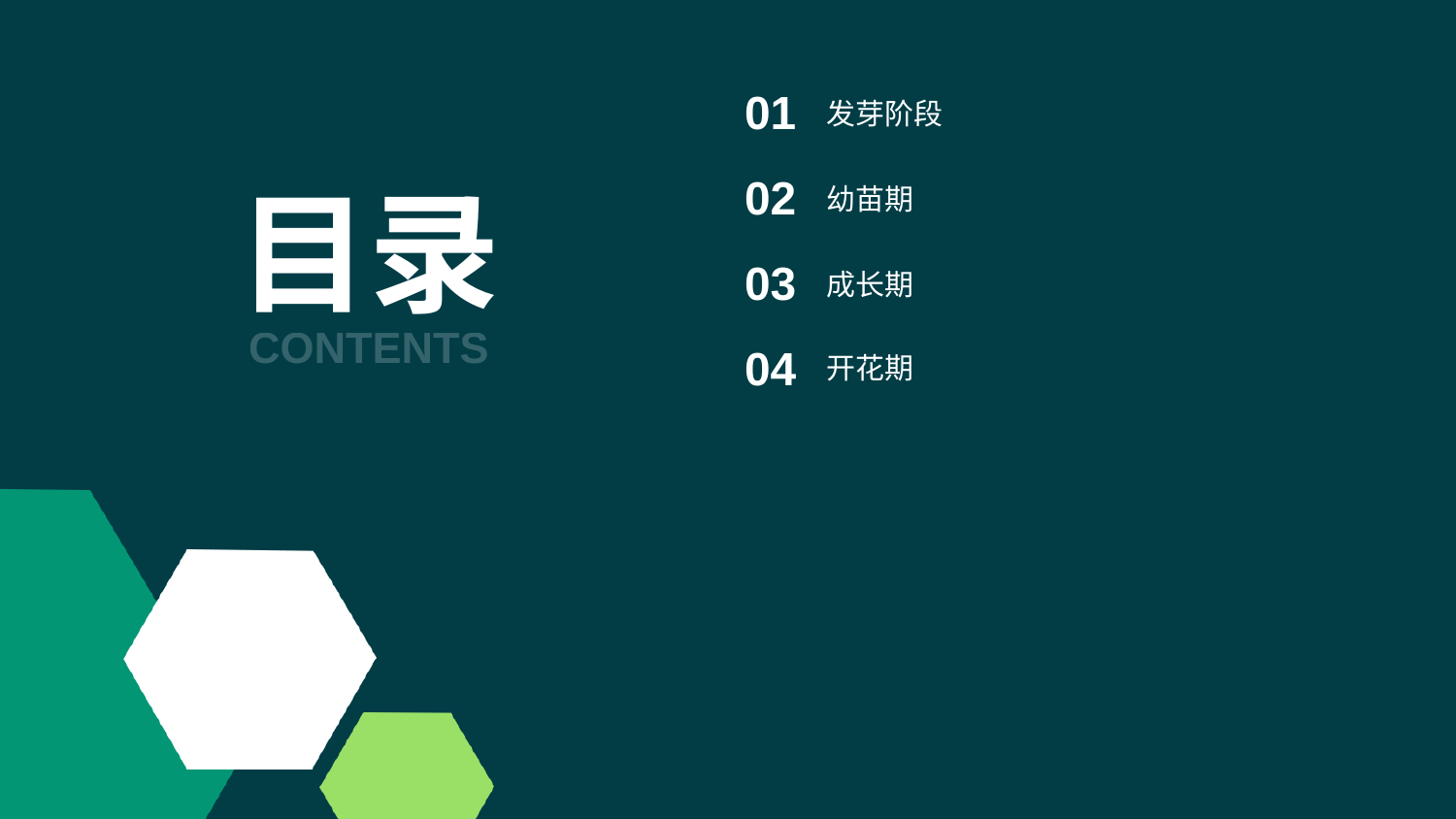

01
发芽阶段
目录
02
幼苗期
03
成长期
CONTENTS
04
开花期